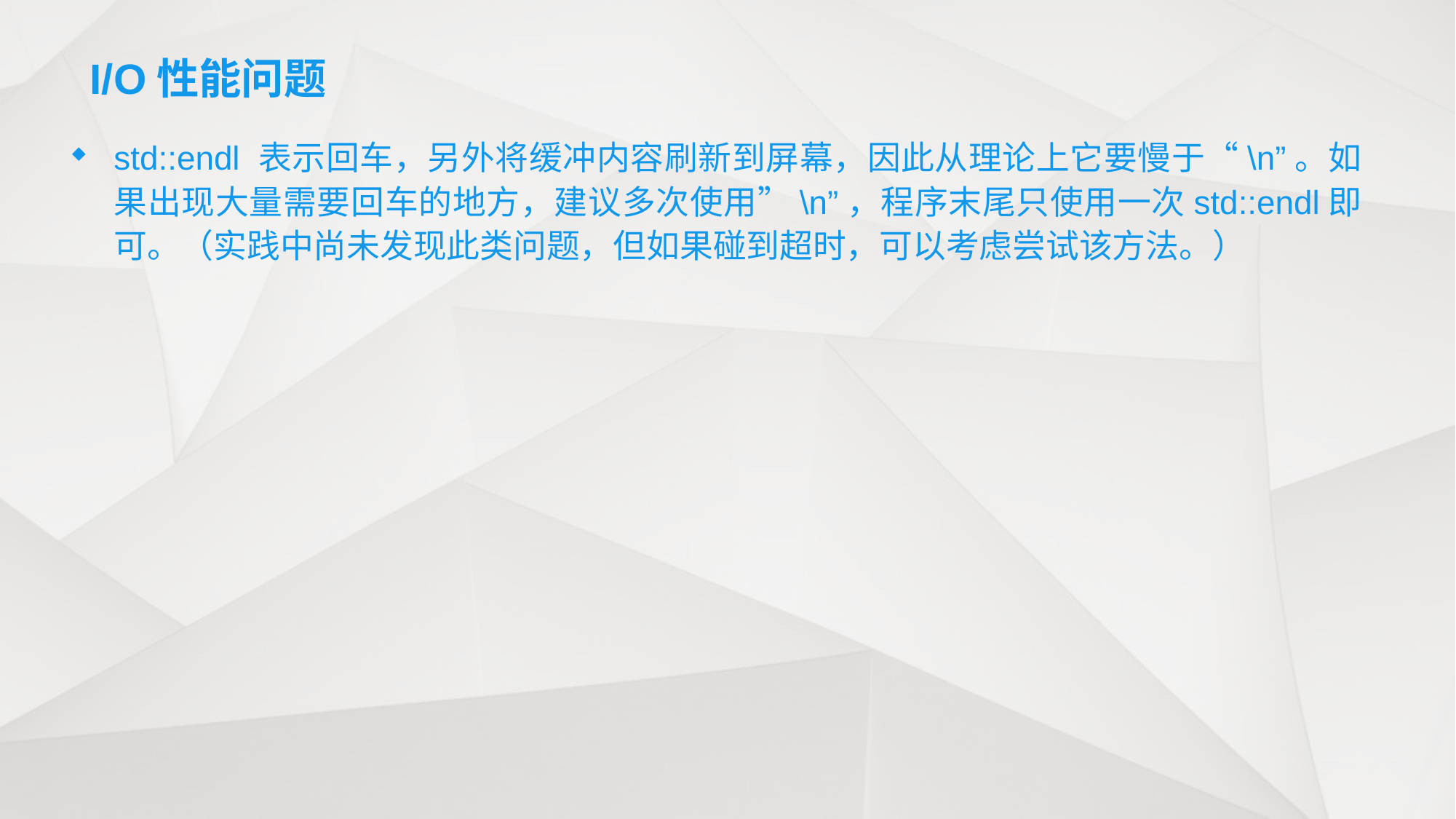

# I/O性能问题
std::endl 表示回车，另外将缓冲内容刷新到屏幕，因此从理论上它要慢于“\n”。如果出现大量需要回车的地方，建议多次使用”\n”，程序末尾只使用一次std::endl即可。（实践中尚未发现此类问题，但如果碰到超时，可以考虑尝试该方法。）